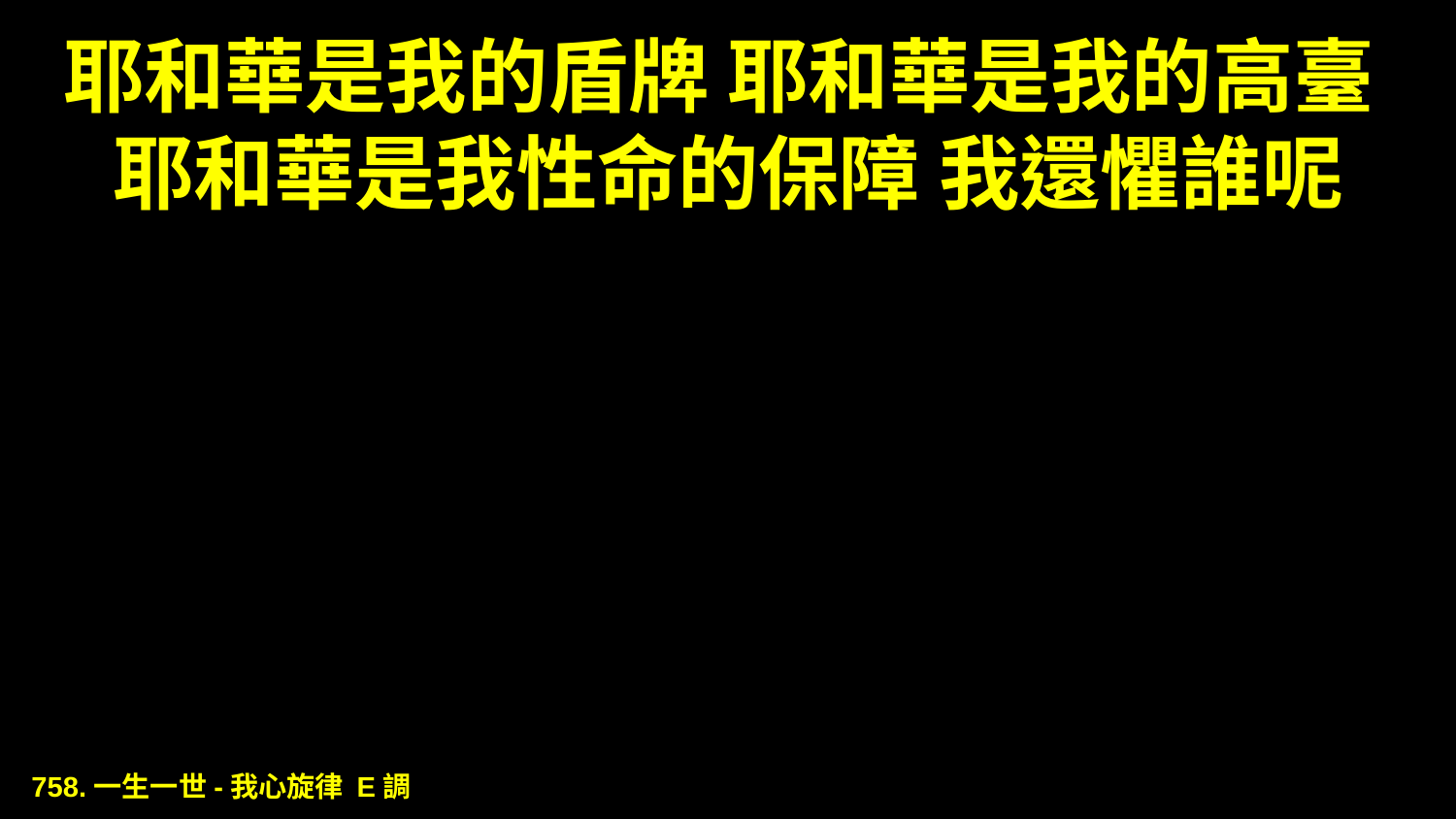

# 耶和華是我的盾牌 耶和華是我的高臺 耶和華是我性命的保障 我還懼誰呢
758.一生一世-我心旋律 E調